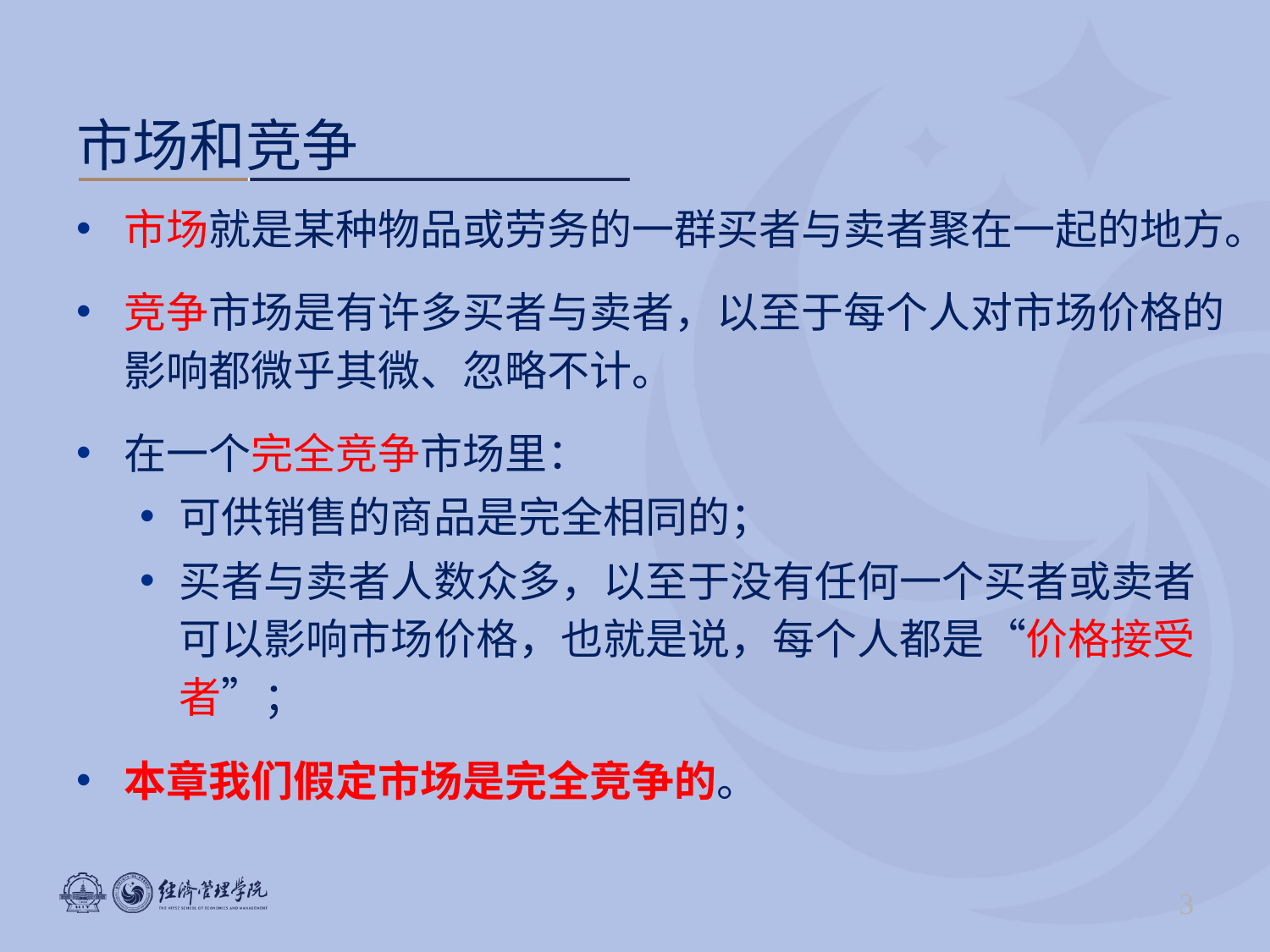

0
# 市场和竞争
市场就是某种物品或劳务的一群买者与卖者聚在一起的地方。
竞争市场是有许多买者与卖者，以至于每个人对市场价格的影响都微乎其微、忽略不计。
在一个完全竞争市场里：
可供销售的商品是完全相同的；
买者与卖者人数众多，以至于没有任何一个买者或卖者可以影响市场价格，也就是说，每个人都是“价格接受者”；
本章我们假定市场是完全竞争的。